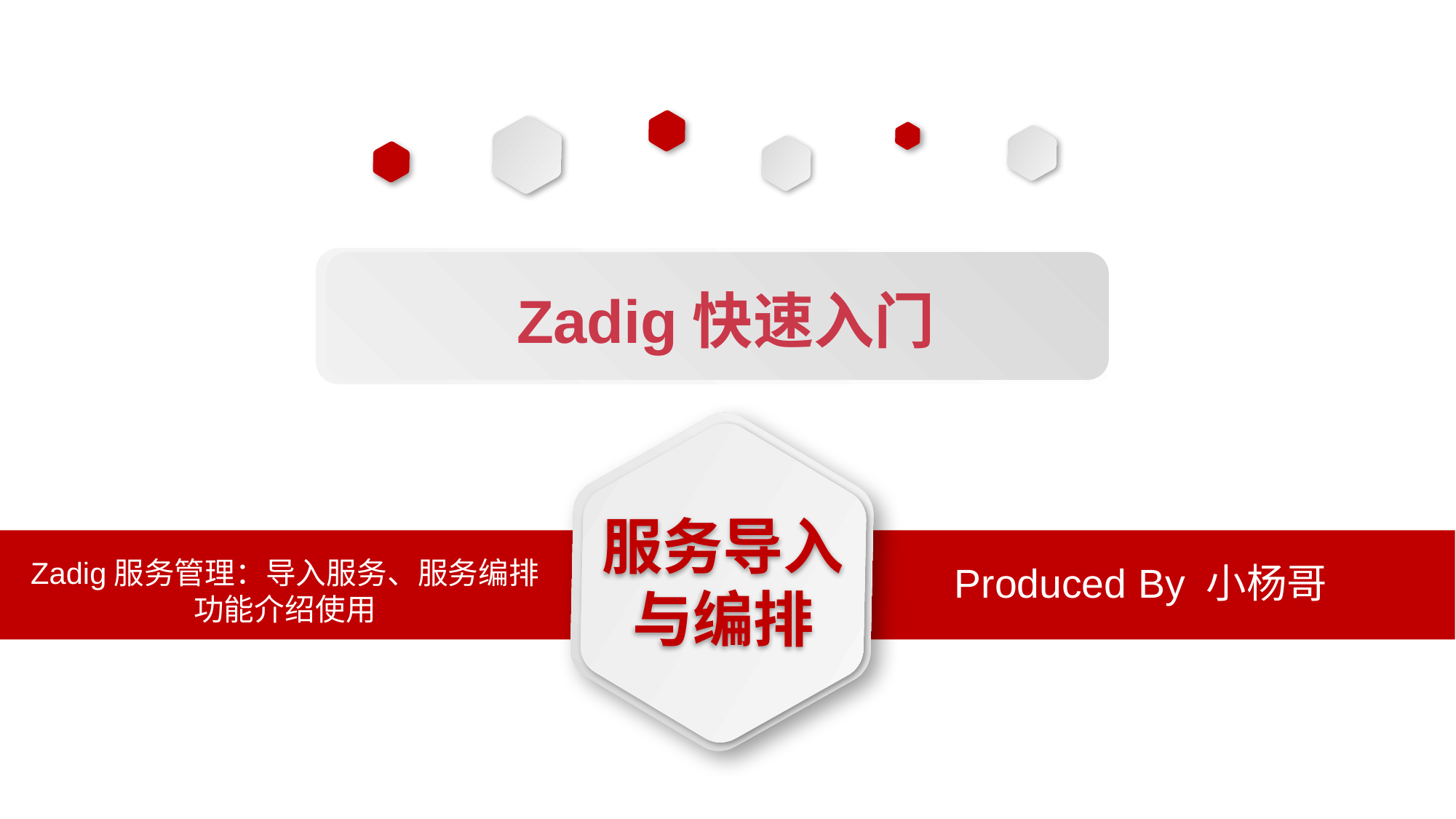

Zadig快速入门

服务导入
与编排
Zadig服务管理：导入服务、服务编排功能介绍使用
Produced By 小杨哥